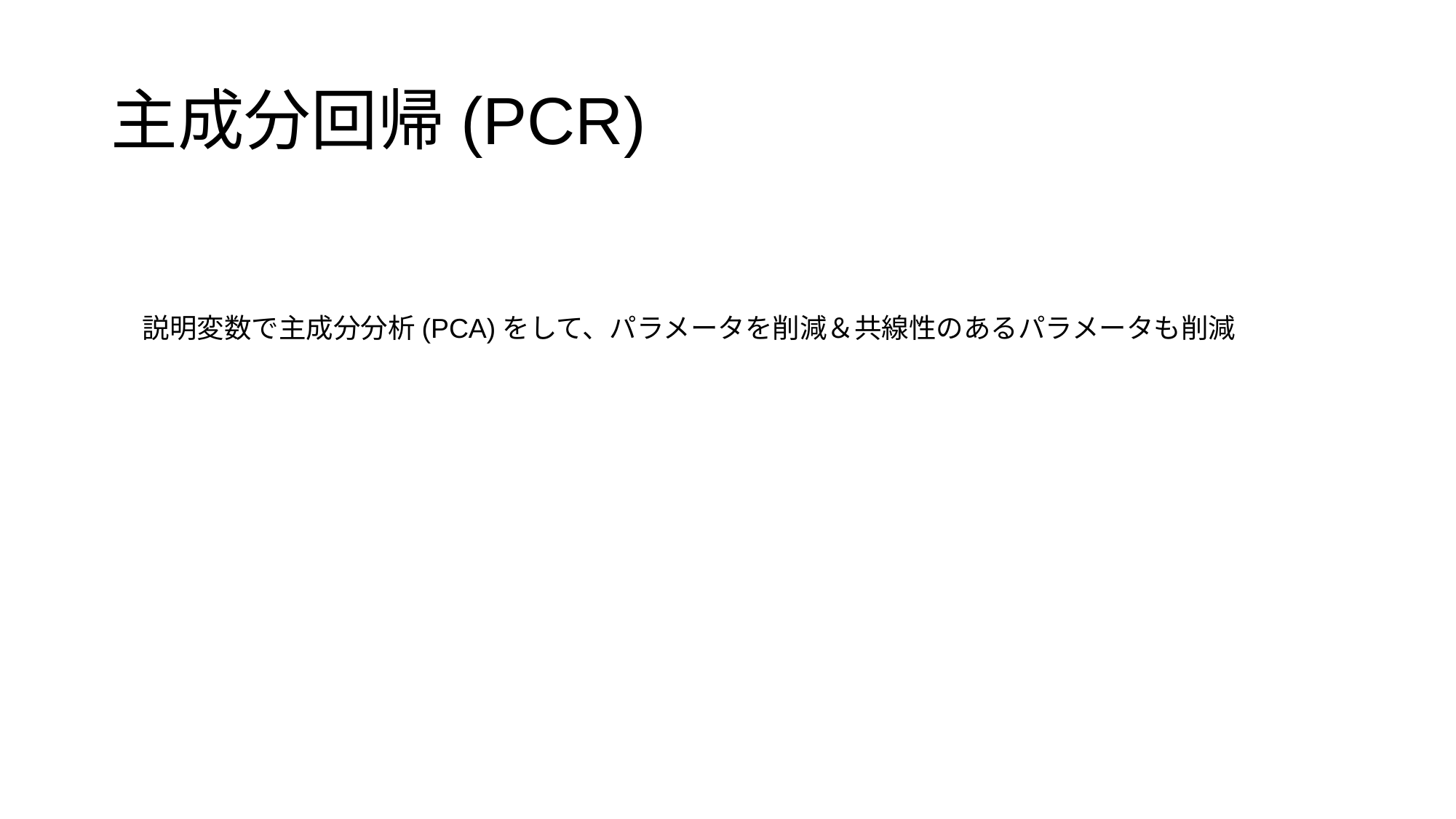

# 主成分回帰(PCR)
説明変数で主成分分析(PCA)をして、パラメータを削減＆共線性のあるパラメータも削減